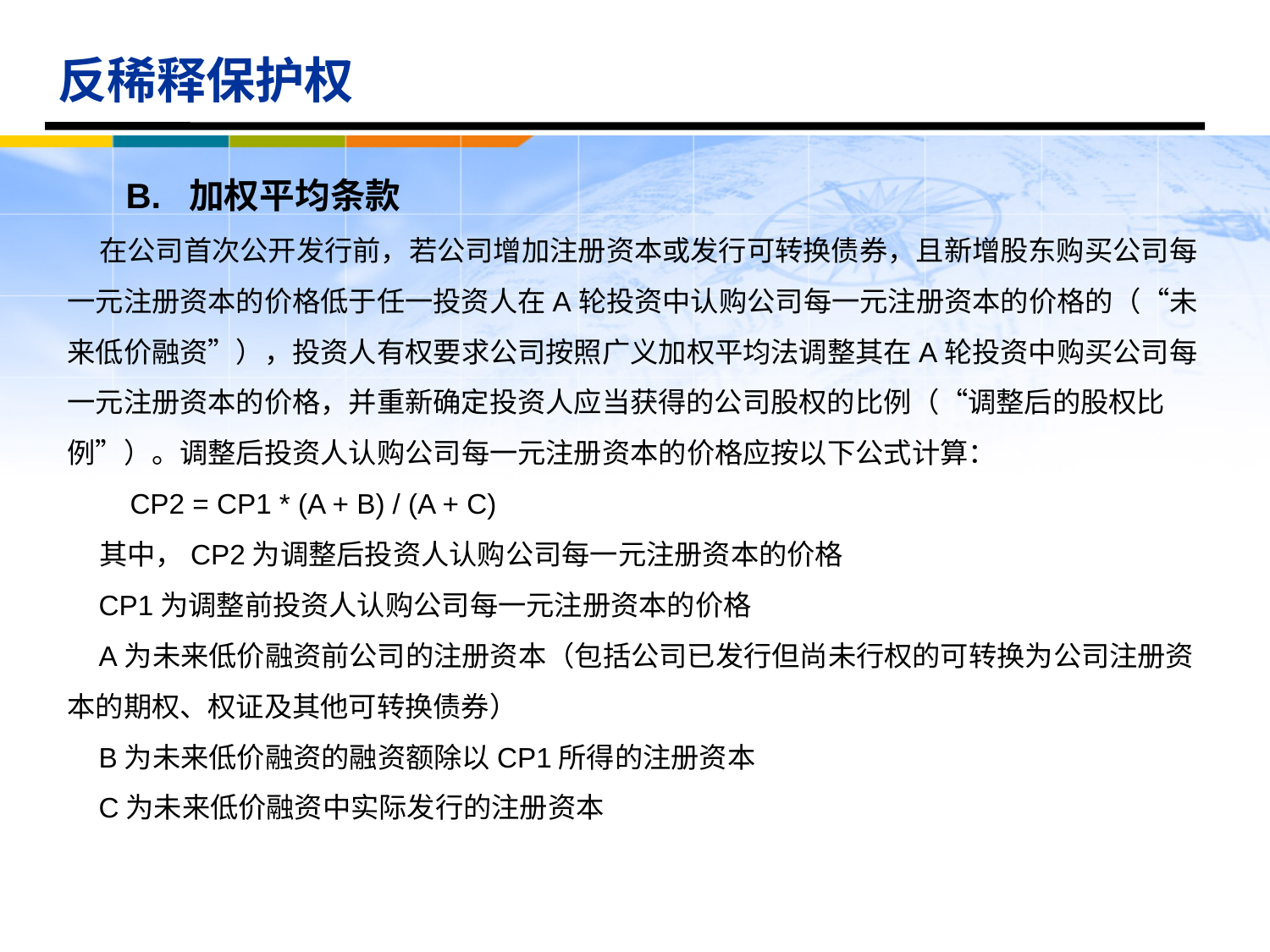

反稀释保护权
      B.  加权平均条款
    在公司首次公开发行前，若公司增加注册资本或发行可转换债券，且新增股东购买公司每一元注册资本的价格低于任一投资人在A轮投资中认购公司每一元注册资本的价格的（“未来低价融资”），投资人有权要求公司按照广义加权平均法调整其在A轮投资中购买公司每一元注册资本的价格，并重新确定投资人应当获得的公司股权的比例（“调整后的股权比例”）。调整后投资人认购公司每一元注册资本的价格应按以下公式计算：
        CP2 = CP1 * (A + B) / (A + C)
    其中，CP2为调整后投资人认购公司每一元注册资本的价格
    CP1为调整前投资人认购公司每一元注册资本的价格
    A为未来低价融资前公司的注册资本（包括公司已发行但尚未行权的可转换为公司注册资本的期权、权证及其他可转换债券）
    B为未来低价融资的融资额除以CP1所得的注册资本
    C为未来低价融资中实际发行的注册资本